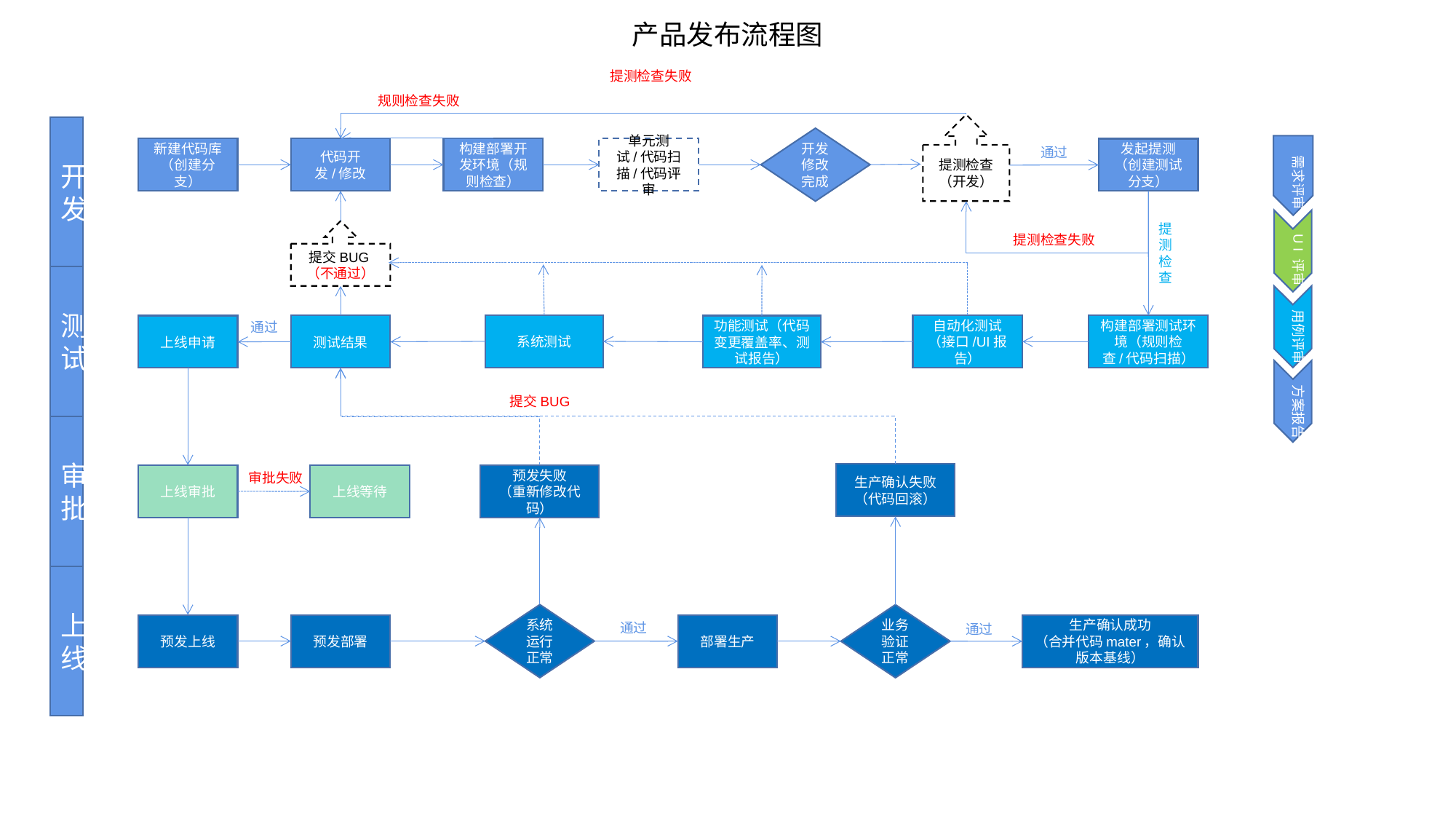

产品发布流程图
提测检查失败
规则检查失败
提测检查（开发）
开发
开发修改完成
新建代码库
（创建分支）
代码开发/修改
构建部署开发环境（规则检查）
单元测试/代码扫描/代码评审
通过
发起提测（创建测试分支）
需求评审

提测检查
提交BUG（不通过）
U I 评审
提测检查失败

测试
用例评审

通过
系统测试
自动化测试
（接口/UI报告）
构建部署测试环境（规则检查/代码扫描）
测试结果
上线申请
功能测试（代码变更覆盖率、测试报告）
方案报告

提交BUG
审批
审批失败
生产确认失败
（代码回滚）
上线审批
上线等待
预发失败
（重新修改代码）
上线
系统运行正常
业务验证正常
通过
预发上线
预发部署
部署生产
通过
生产确认成功
（合并代码mater，确认版本基线）